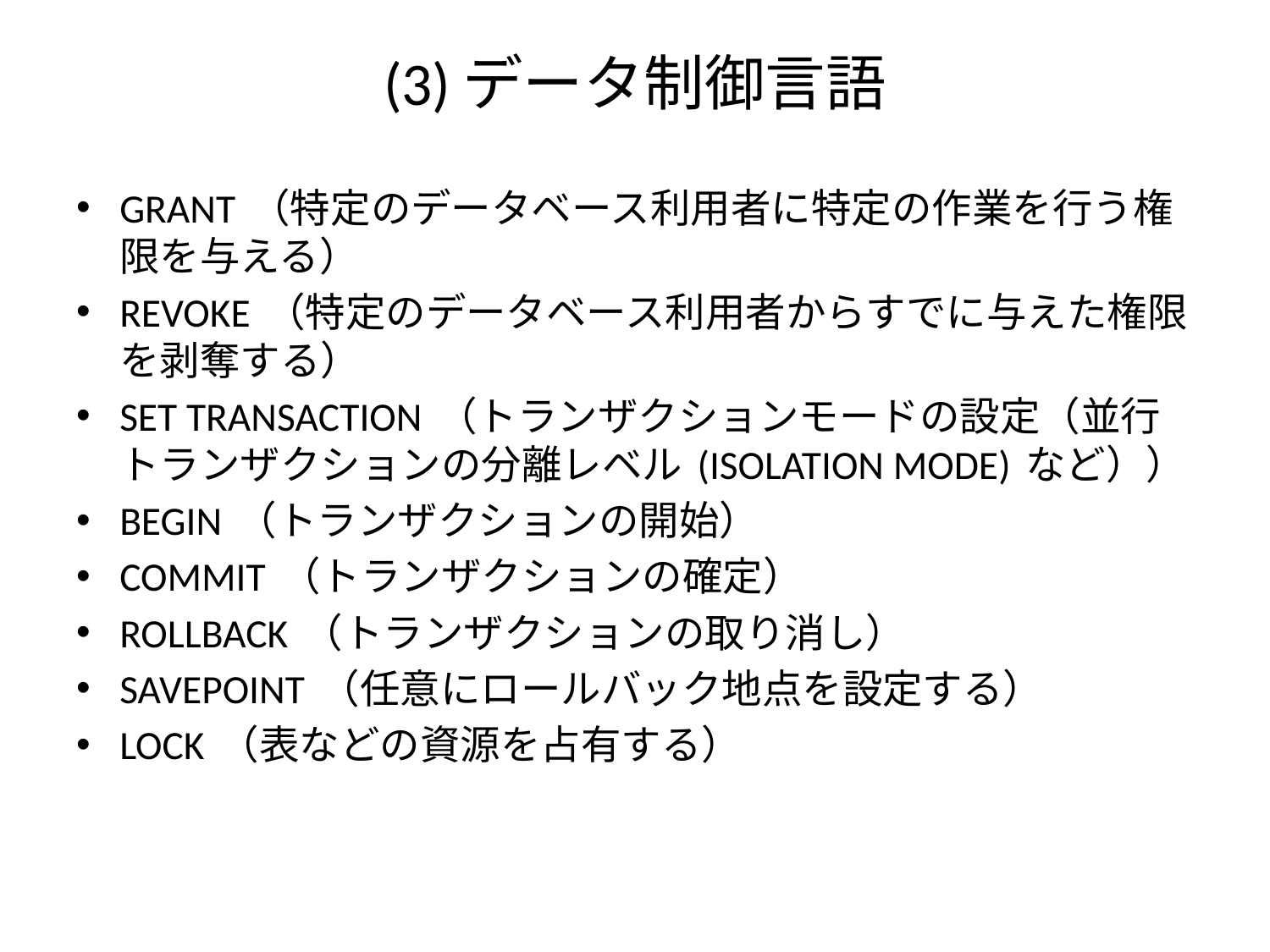

# (3)データ制御言語
GRANT （特定のデータベース利用者に特定の作業を行う権限を与える）
REVOKE （特定のデータベース利用者からすでに与えた権限を剥奪する）
SET TRANSACTION （トランザクションモードの設定（並行トランザクションの分離レベル (ISOLATION MODE) など））
BEGIN （トランザクションの開始）
COMMIT （トランザクションの確定）
ROLLBACK （トランザクションの取り消し）
SAVEPOINT （任意にロールバック地点を設定する）
LOCK （表などの資源を占有する）